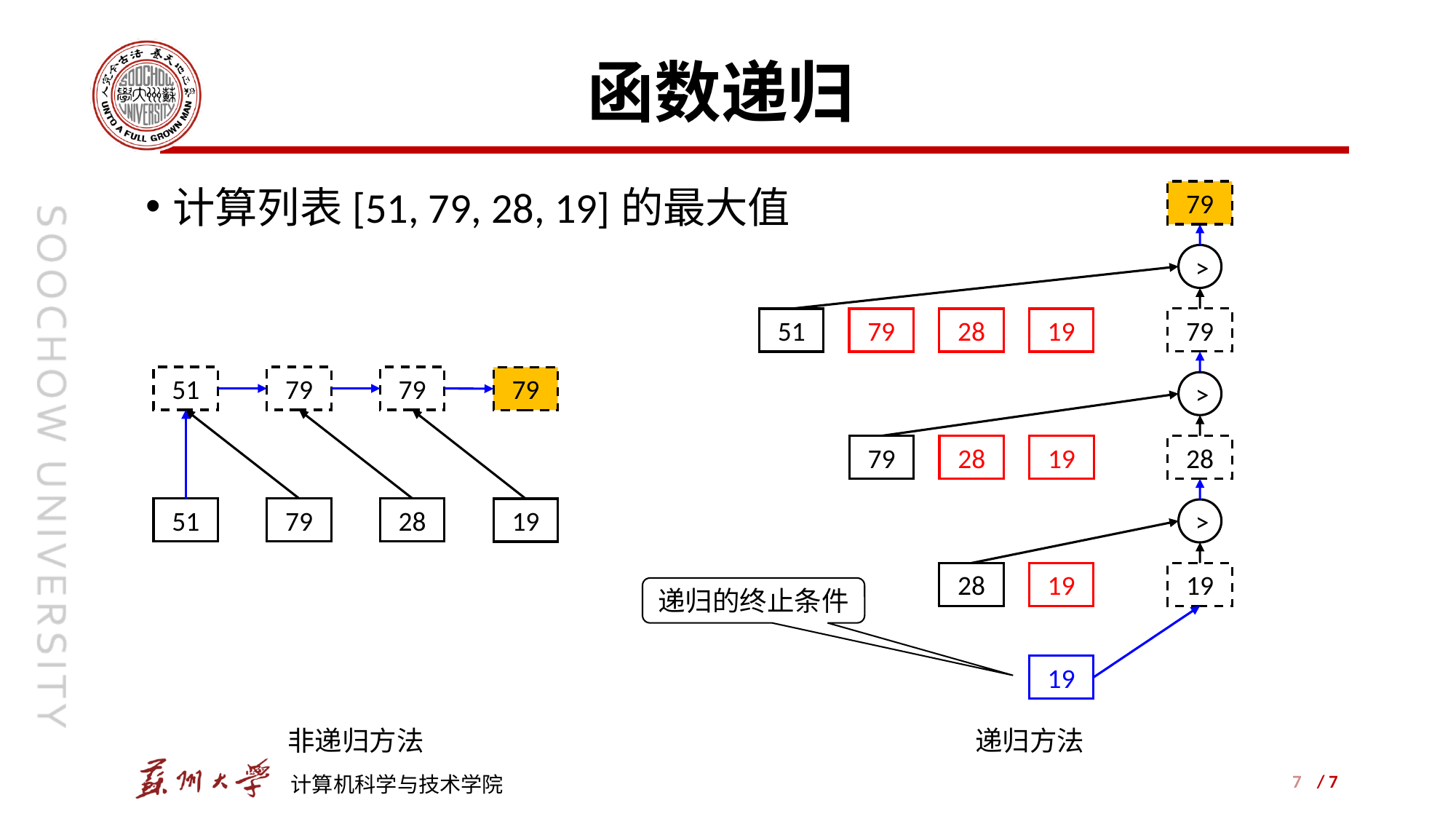

# 函数递归
计算列表[51, 79, 28, 19]的最大值
79
>
79
51
79
28
19
51
79
79
79
>
79
28
19
28
51
79
28
19
>
28
19
19
递归的终止条件
19
非递归方法
递归方法
7